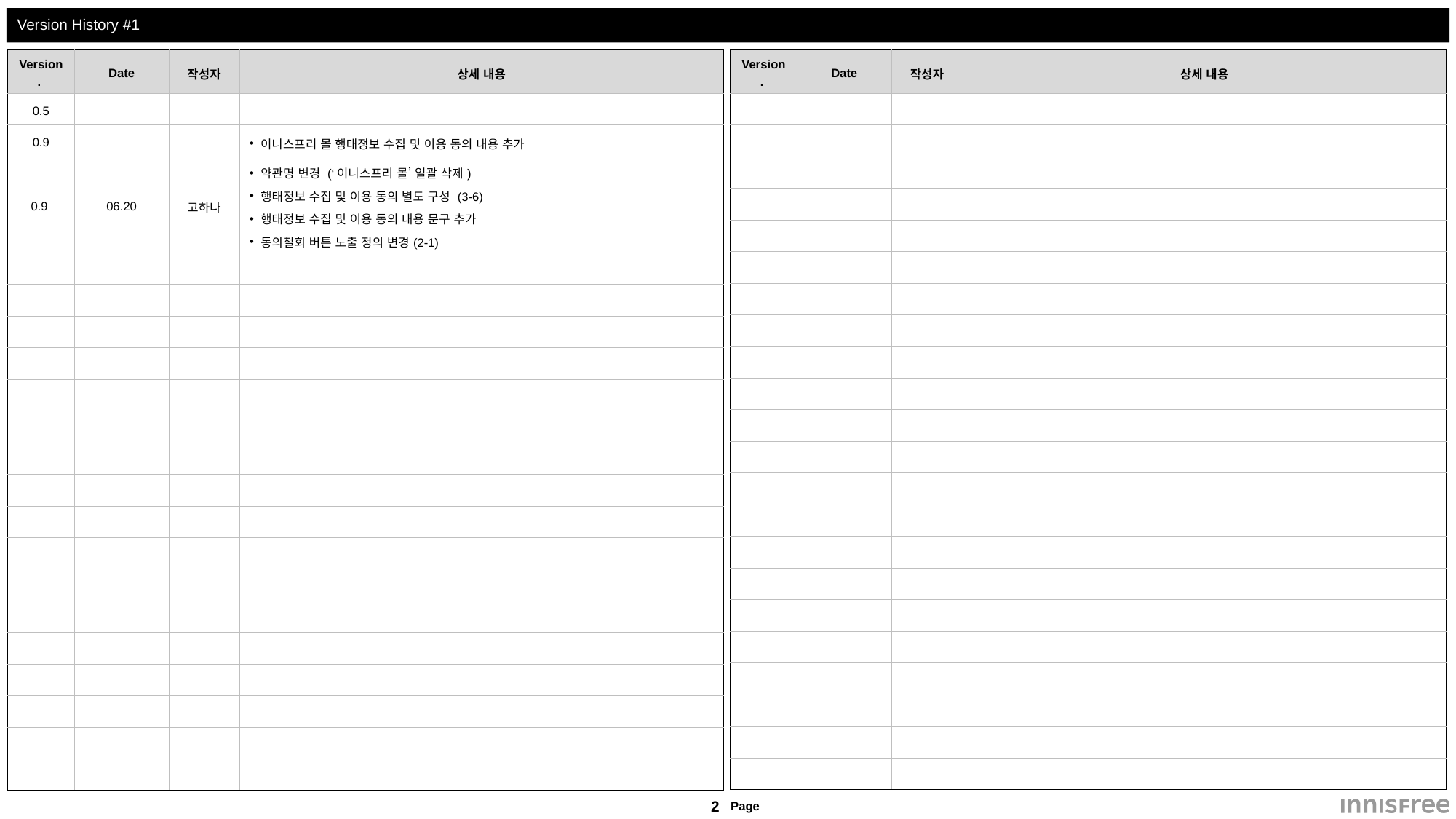

# Version History #1
| Version. | Date | 작성자 | 상세 내용 |
| --- | --- | --- | --- |
| 0.5 |  |  |  |
| 0.9 |  |  | 이니스프리 몰 행태정보 수집 및 이용 동의 내용 추가 |
| 0.9 | 06.20 | 고하나 | 약관명 변경 (‘이니스프리 몰’ 일괄 삭제) 행태정보 수집 및 이용 동의 별도 구성 (3-6) 행태정보 수집 및 이용 동의 내용 문구 추가 동의철회 버튼 노출 정의 변경(2-1) |
|  |  |  |  |
|  |  |  |  |
|  |  |  |  |
|  |  |  |  |
|  |  |  |  |
|  |  |  |  |
|  |  |  |  |
|  |  |  |  |
|  |  |  |  |
|  |  |  |  |
|  |  |  |  |
|  |  |  |  |
|  |  |  |  |
|  |  |  |  |
|  |  |  |  |
|  |  |  |  |
|  |  |  |  |
| Version. | Date | 작성자 | 상세 내용 |
| --- | --- | --- | --- |
|  |  |  |  |
|  |  |  |  |
|  |  |  |  |
|  |  |  |  |
|  |  |  |  |
|  |  |  |  |
|  |  |  |  |
|  |  |  |  |
|  |  |  |  |
|  |  |  |  |
|  |  |  |  |
|  |  |  |  |
|  |  |  |  |
|  |  |  |  |
|  |  |  |  |
|  |  |  |  |
|  |  |  |  |
|  |  |  |  |
|  |  |  |  |
|  |  |  |  |
|  |  |  |  |
|  |  |  |  |